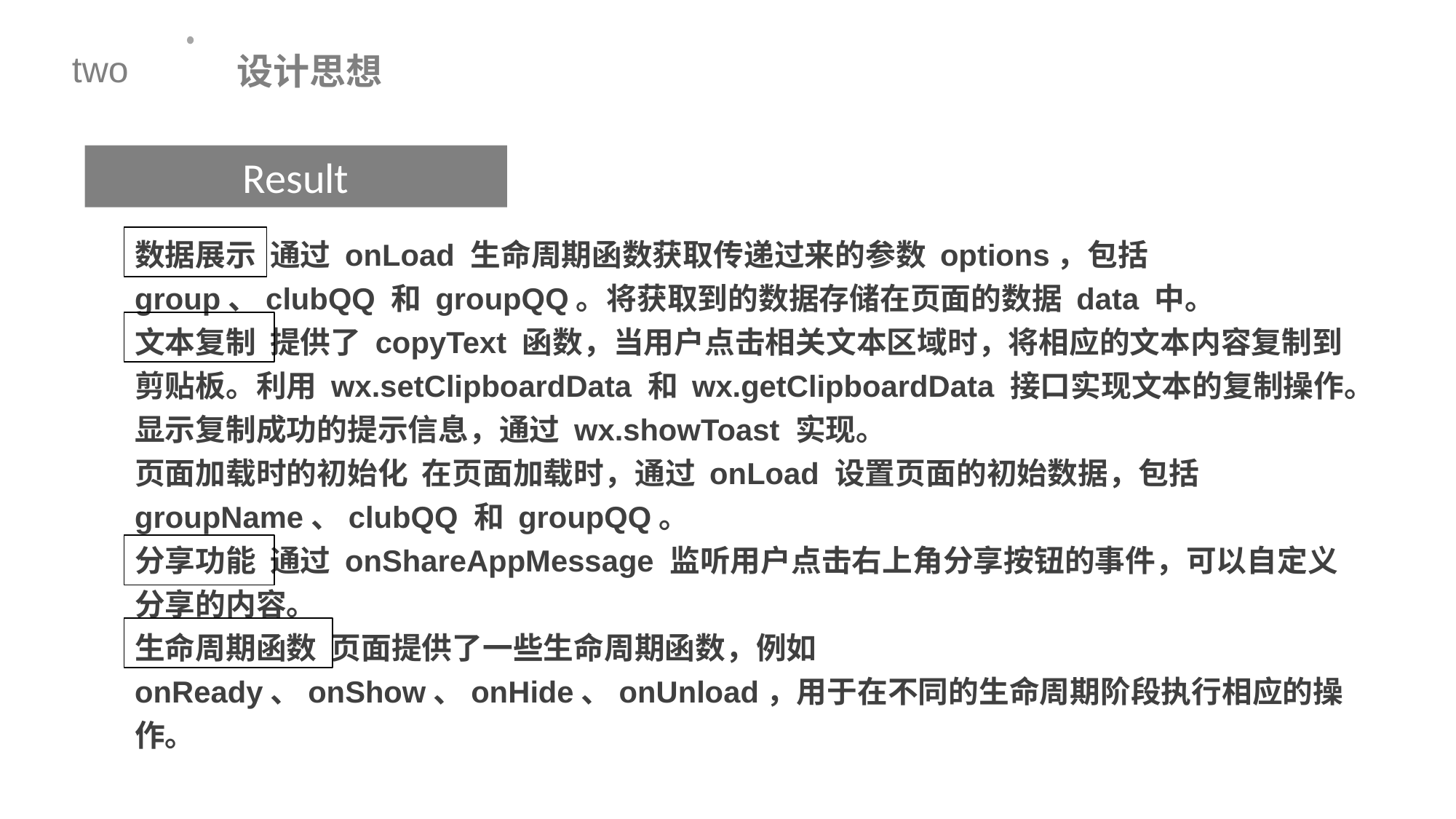

设计思想

two
Result
数据展示  通过 onLoad 生命周期函数获取传递过来的参数 options，包括 group、clubQQ 和 groupQQ。将获取到的数据存储在页面的数据 data 中。
文本复制  提供了 copyText 函数，当用户点击相关文本区域时，将相应的文本内容复制到剪贴板。利用 wx.setClipboardData 和 wx.getClipboardData 接口实现文本的复制操作。显示复制成功的提示信息，通过 wx.showToast 实现。
页面加载时的初始化  在页面加载时，通过 onLoad 设置页面的初始数据，包括 groupName、clubQQ 和 groupQQ。
分享功能  通过 onShareAppMessage 监听用户点击右上角分享按钮的事件，可以自定义分享的内容。
生命周期函数  页面提供了一些生命周期函数，例如 onReady、onShow、onHide、onUnload，用于在不同的生命周期阶段执行相应的操作。